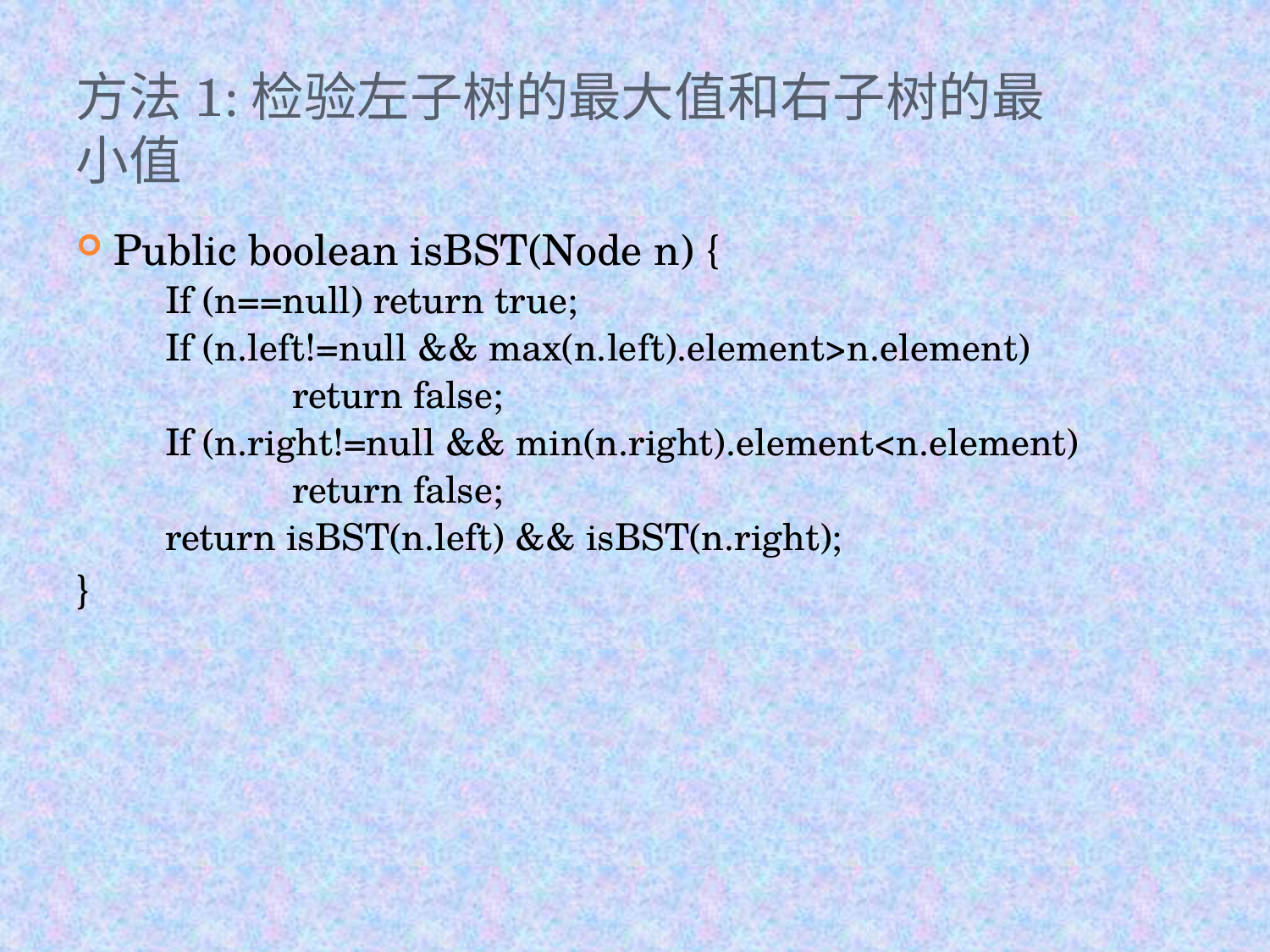

# 方法1:检验左子树的最大值和右子树的最小值
Public boolean isBST(Node n) {
	If (n==null) return true;
	If (n.left!=null && max(n.left).element>n.element)
		return false;
	If (n.right!=null && min(n.right).element<n.element)
		return false;
	return isBST(n.left) && isBST(n.right);
}